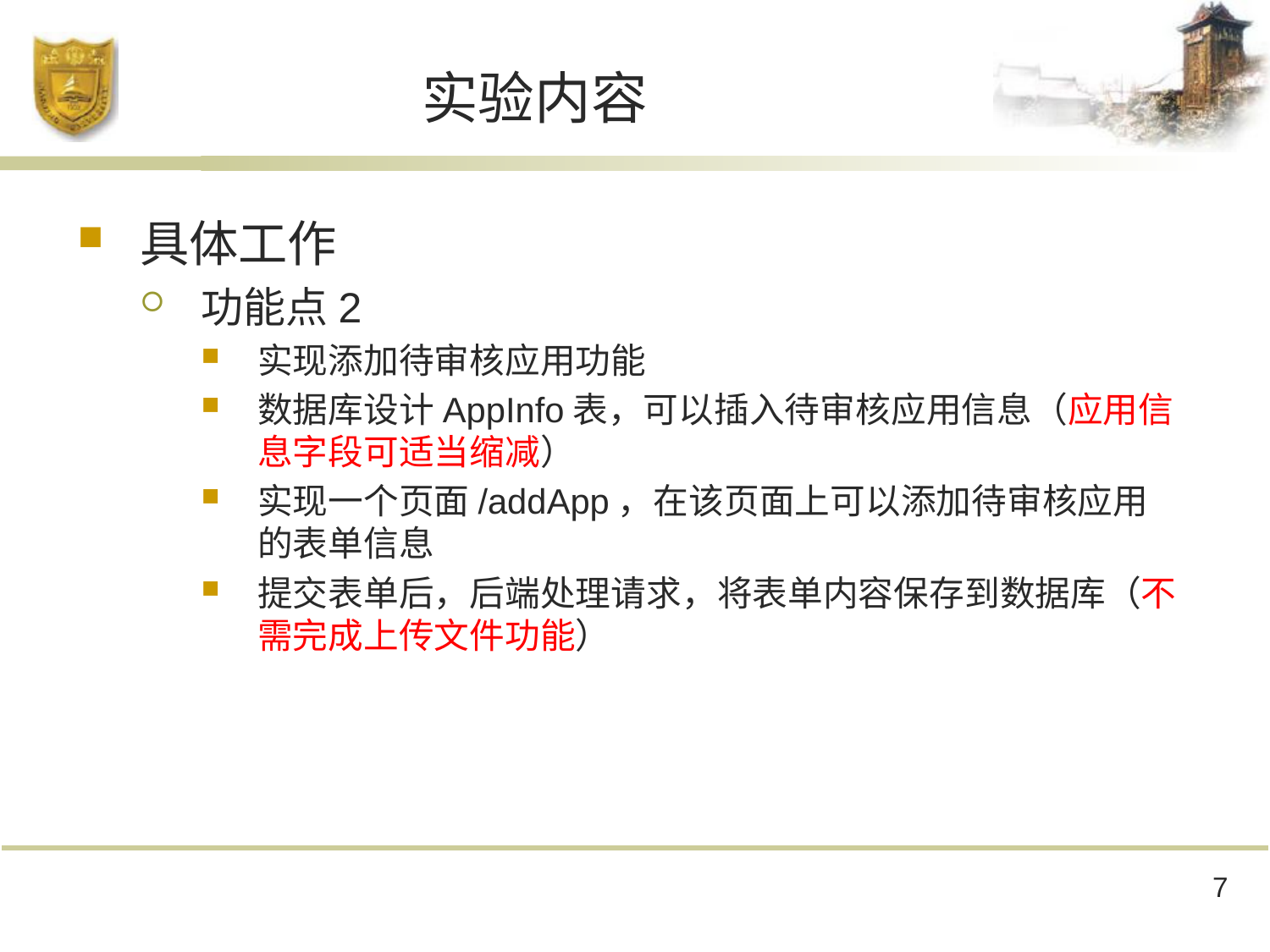

# 实验内容
具体工作
功能点2
实现添加待审核应用功能
数据库设计AppInfo表，可以插入待审核应用信息（应用信息字段可适当缩减）
实现一个页面/addApp，在该页面上可以添加待审核应用的表单信息
提交表单后，后端处理请求，将表单内容保存到数据库（不需完成上传文件功能）

7